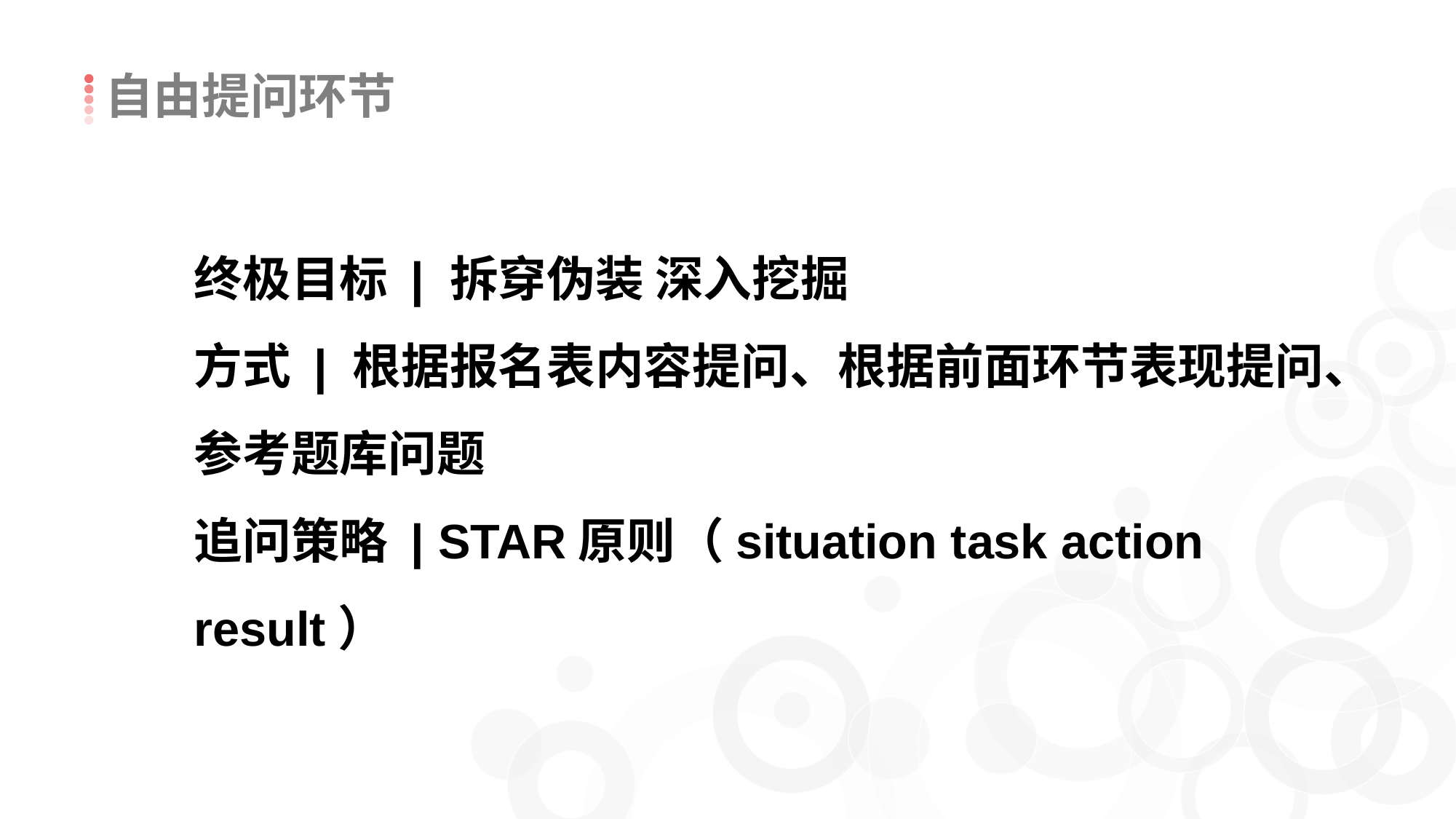

自由提问环节

终极目标 | 拆穿伪装 深入挖掘
方式 | 根据报名表内容提问、根据前面环节表现提问、参考题库问题
追问策略 | STAR原则（situation task action result）